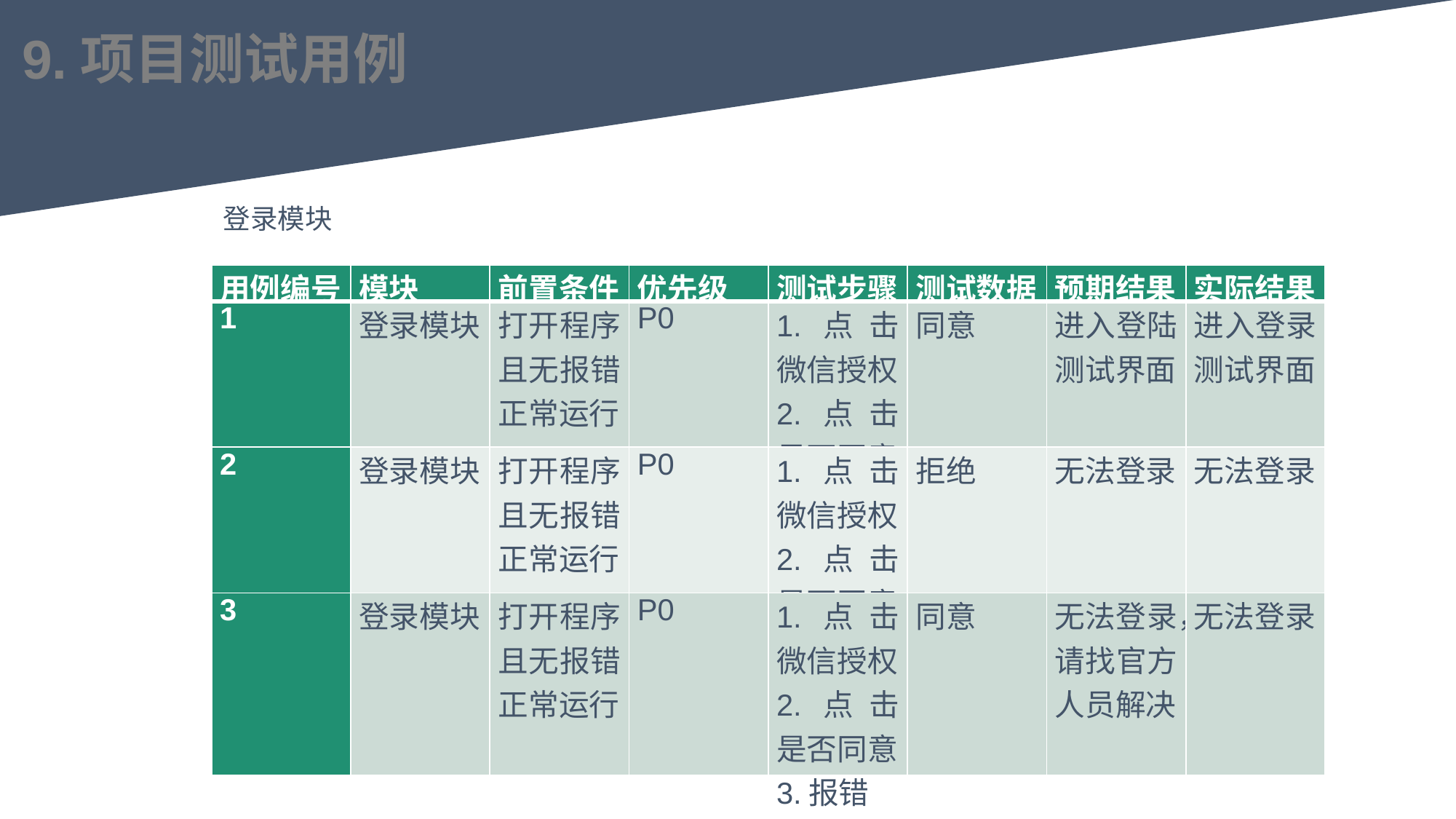

9.项目测试用例
登录模块
| 用例编号 | 模块 | 前置条件 | 优先级 | 测试步骤 | 测试数据 | 预期结果 | 实际结果 |
| --- | --- | --- | --- | --- | --- | --- | --- |
| 1 | 登录模块 | 打开程序且无报错正常运行 | P0 | 1.点击微信授权 2.点击是否同意 | 同意 | 进入登陆测试界面 | 进入登录测试界面 |
| 2 | 登录模块 | 打开程序且无报错正常运行 | P0 | 1.点击微信授权 2.点击是否同意 | 拒绝 | 无法登录 | 无法登录 |
| 3 | 登录模块 | 打开程序且无报错正常运行 | P0 | 1.点击微信授权 2.点击是否同意 3.报错 | 同意 | 无法登录，请找官方人员解决 | 无法登录 |